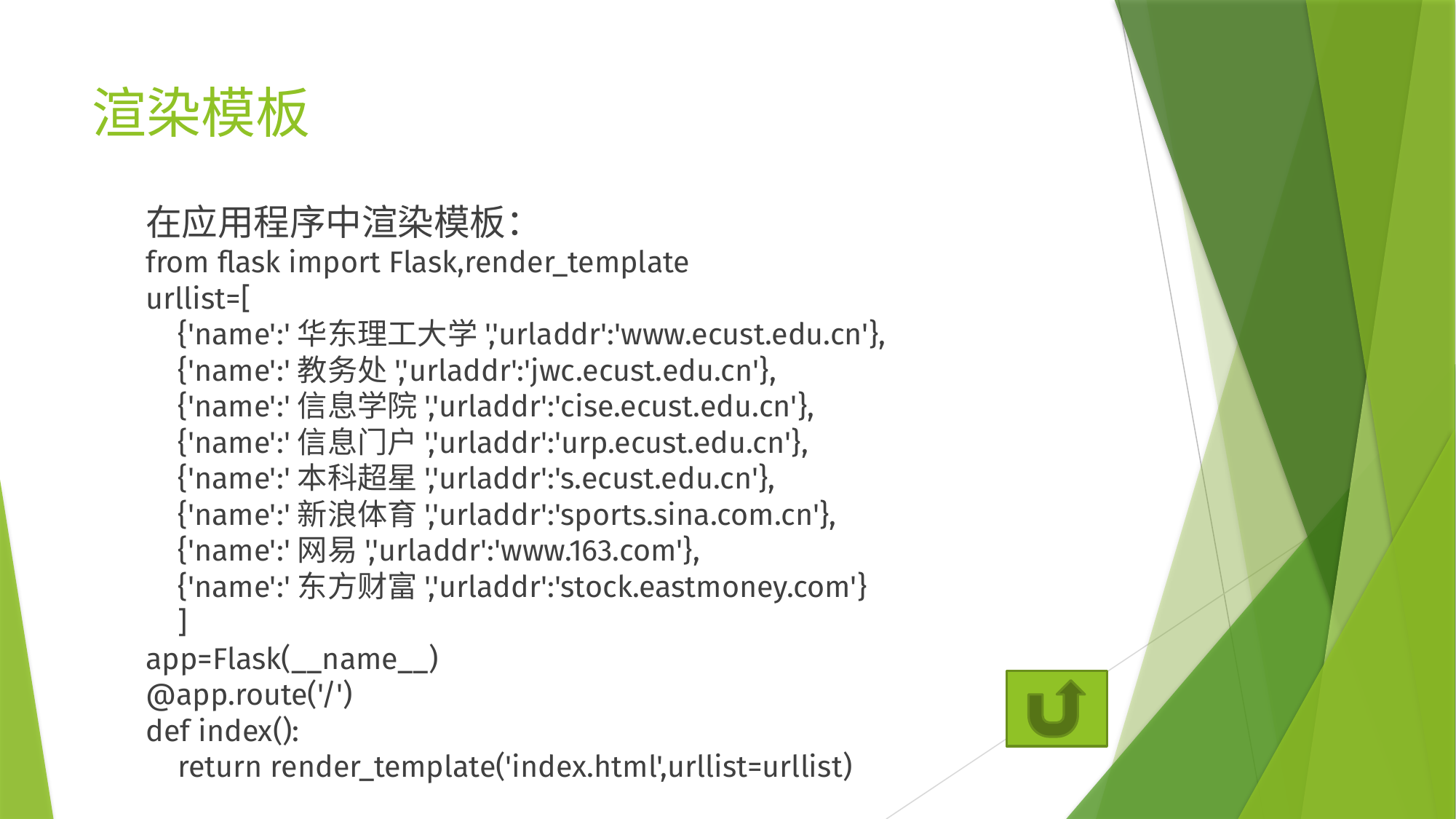

# 渲染模板
在应用程序中渲染模板：
from flask import Flask,render_template
urllist=[
    {'name':'华东理工大学','urladdr':'www.ecust.edu.cn'},
    {'name':'教务处','urladdr':'jwc.ecust.edu.cn'},
    {'name':'信息学院','urladdr':'cise.ecust.edu.cn'},
    {'name':'信息门户','urladdr':'urp.ecust.edu.cn'},
    {'name':'本科超星','urladdr':'s.ecust.edu.cn'},
    {'name':'新浪体育','urladdr':'sports.sina.com.cn'},
    {'name':'网易','urladdr':'www.163.com'},
    {'name':'东方财富','urladdr':'stock.eastmoney.com'}
    ]
app=Flask(__name__)
@app.route('/')
def index():
    return render_template('index.html',urllist=urllist)